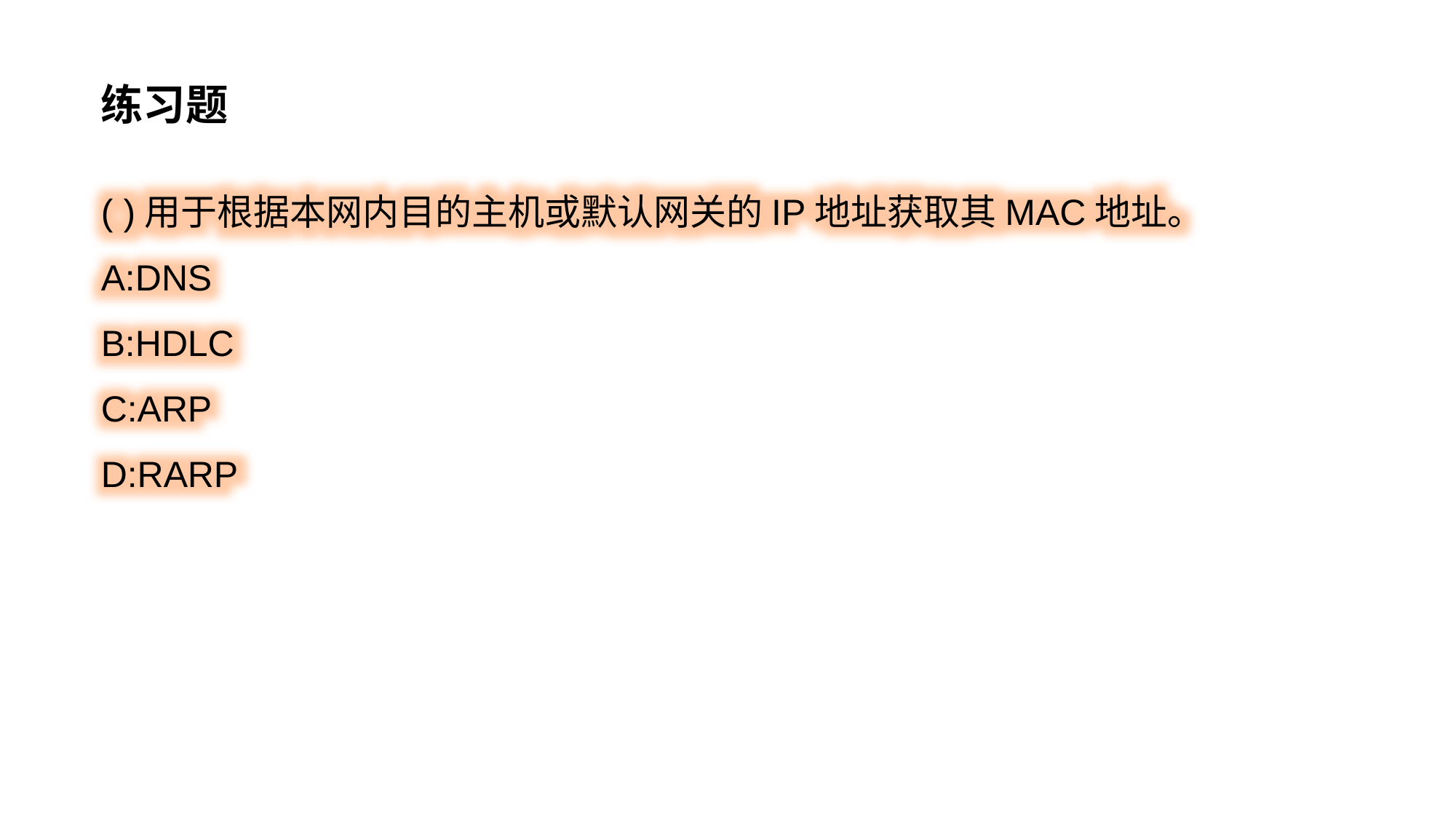

练习题
( )用于根据本网内目的主机或默认网关的IP地址获取其MAC地址。
A:DNS
B:HDLC
C:ARP
D:RARP